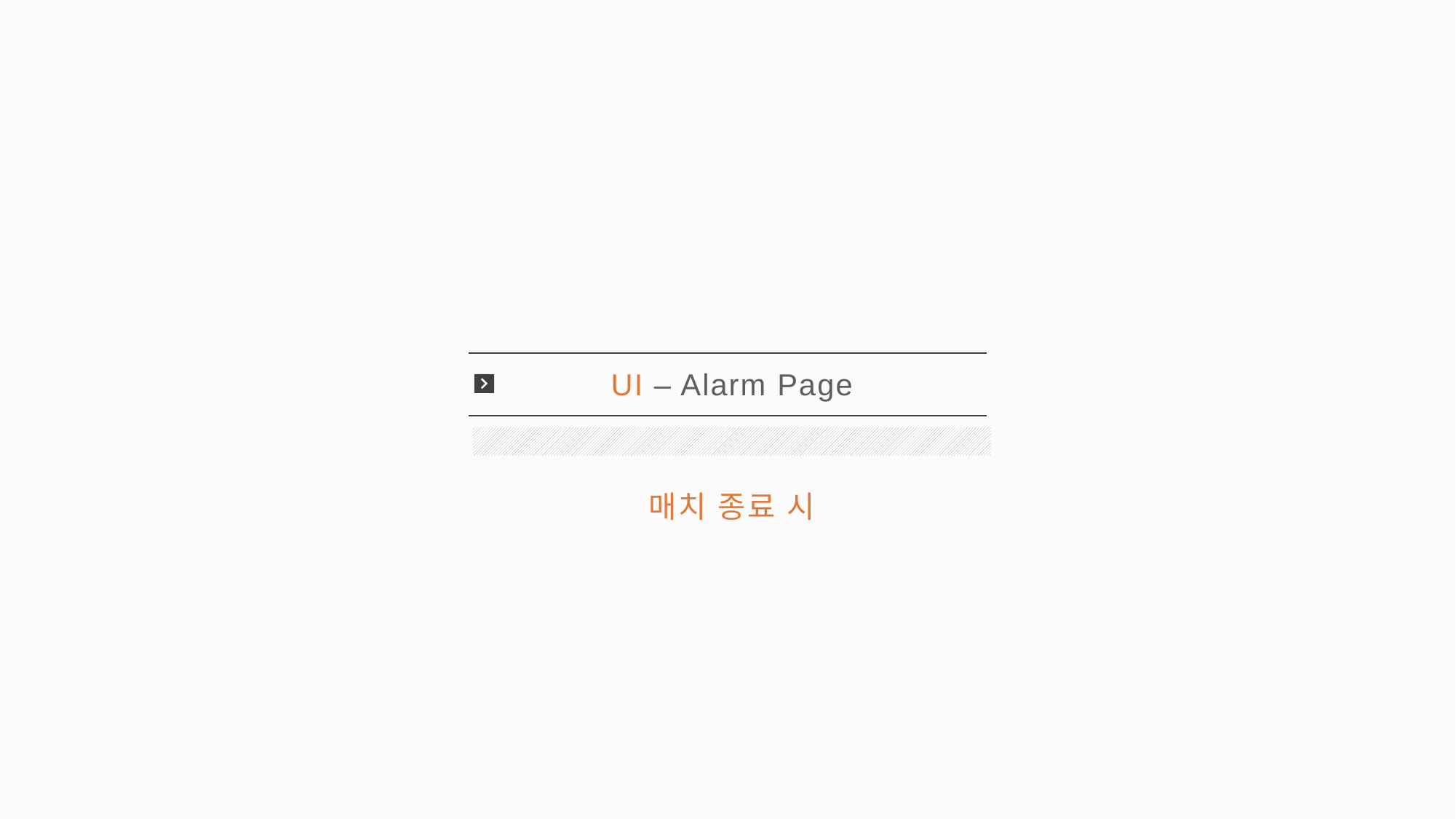

UI – Alarm Page

매치 종료 시